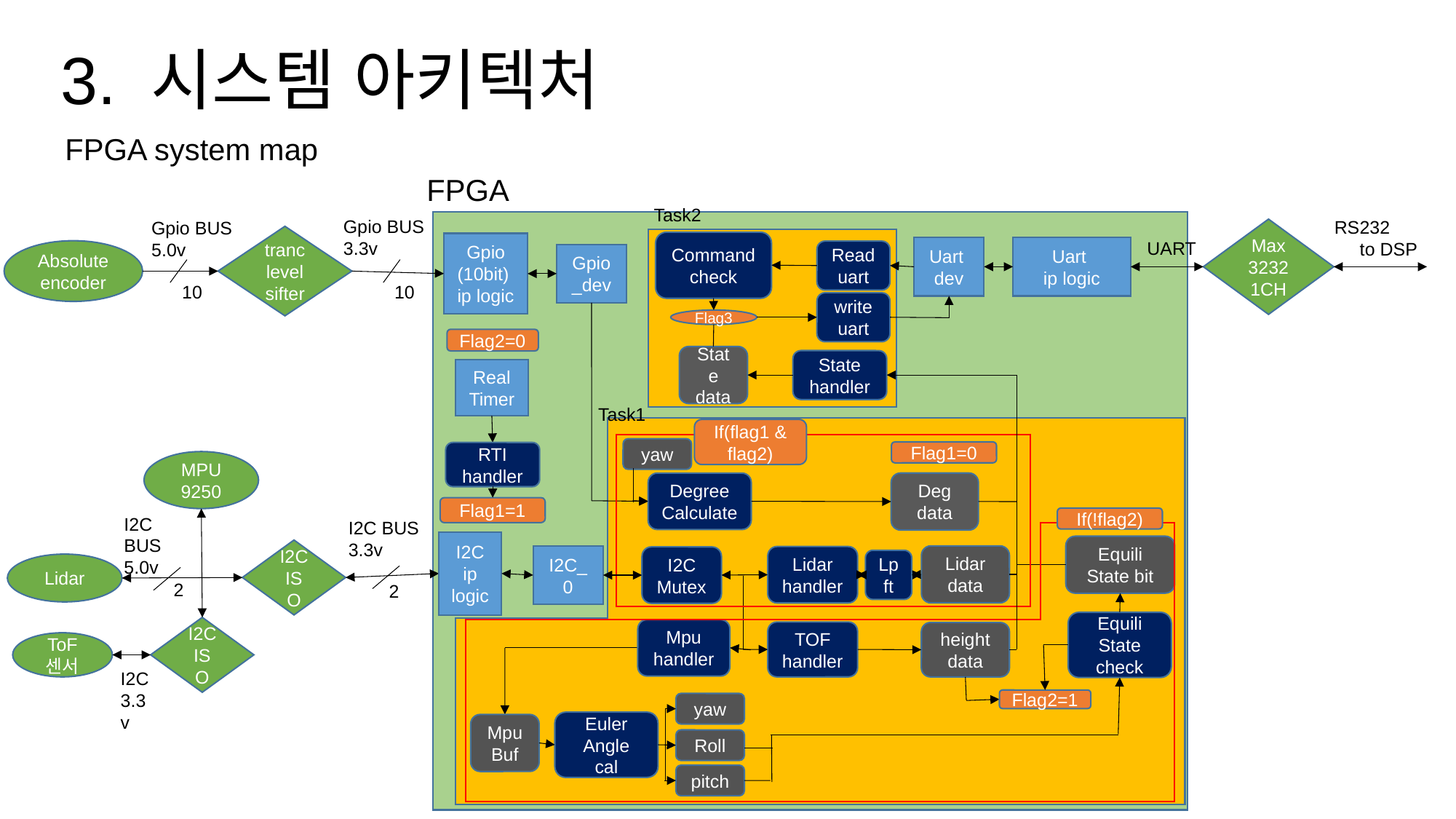

# 3. 시스템 아키텍처
FPGA system map
FPGA
Task2
Gpio BUS
3.3v
RS232
     to DSP
Gpio BUS
5.0v

Max3232
1CH
tranc
level
sifter

UART
Command
check
Gpio
(10bit)
ip logic
Uart
dev
Uart
ip logic
Absolute
encoder
Read
uart
Gpio_dev

10
10
write
uart
Flag3

Flag2=0
State
data
State
handler
Real
Timer
Task1
If(flag1 & flag2)
yaw
Flag1=0
RTI
handler
MPU
9250
Deg
data
Degree
Calculate
Flag1=1
I2C BUS
5.0v
If(!flag2)
I2C BUS
3.3v

I2C ip
logic
Equili
State bit
I2C
ISO
Lidar
data
I2C_0
Lidar
handler
I2C
Mutex
Lp
ft
Lidar
2
2
Equili
State check
I2C
ISO
Mpu
handler
TOF
handler
height
data
ToF
센서
I2C
3.3v
Flag2=1
yaw
Euler
Angle
cal
Mpu
Buf
Roll
pitch